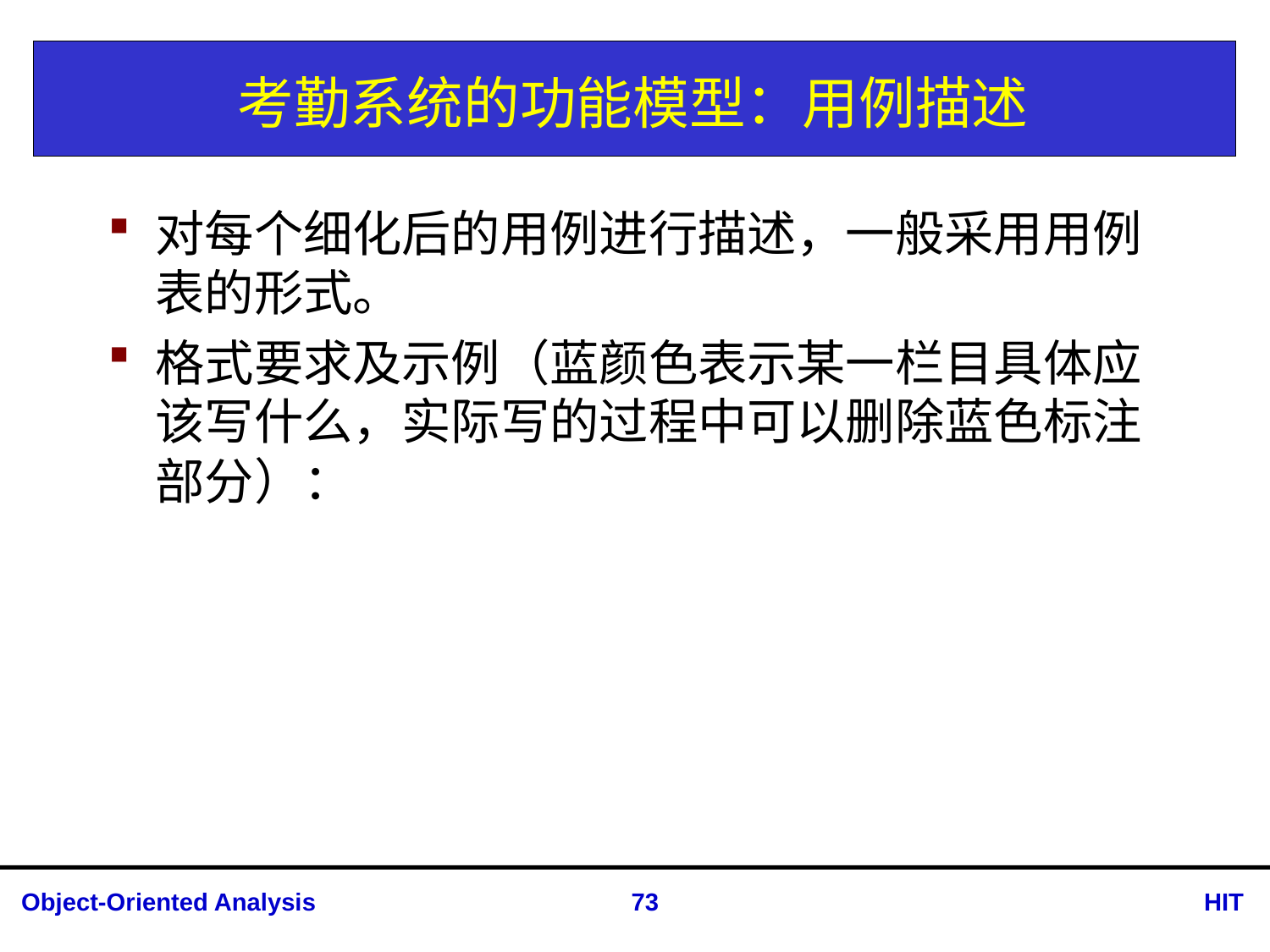

# 考勤系统的功能模型：用例描述
对每个细化后的用例进行描述，一般采用用例表的形式。
格式要求及示例（蓝颜色表示某一栏目具体应该写什么，实际写的过程中可以删除蓝色标注部分）：